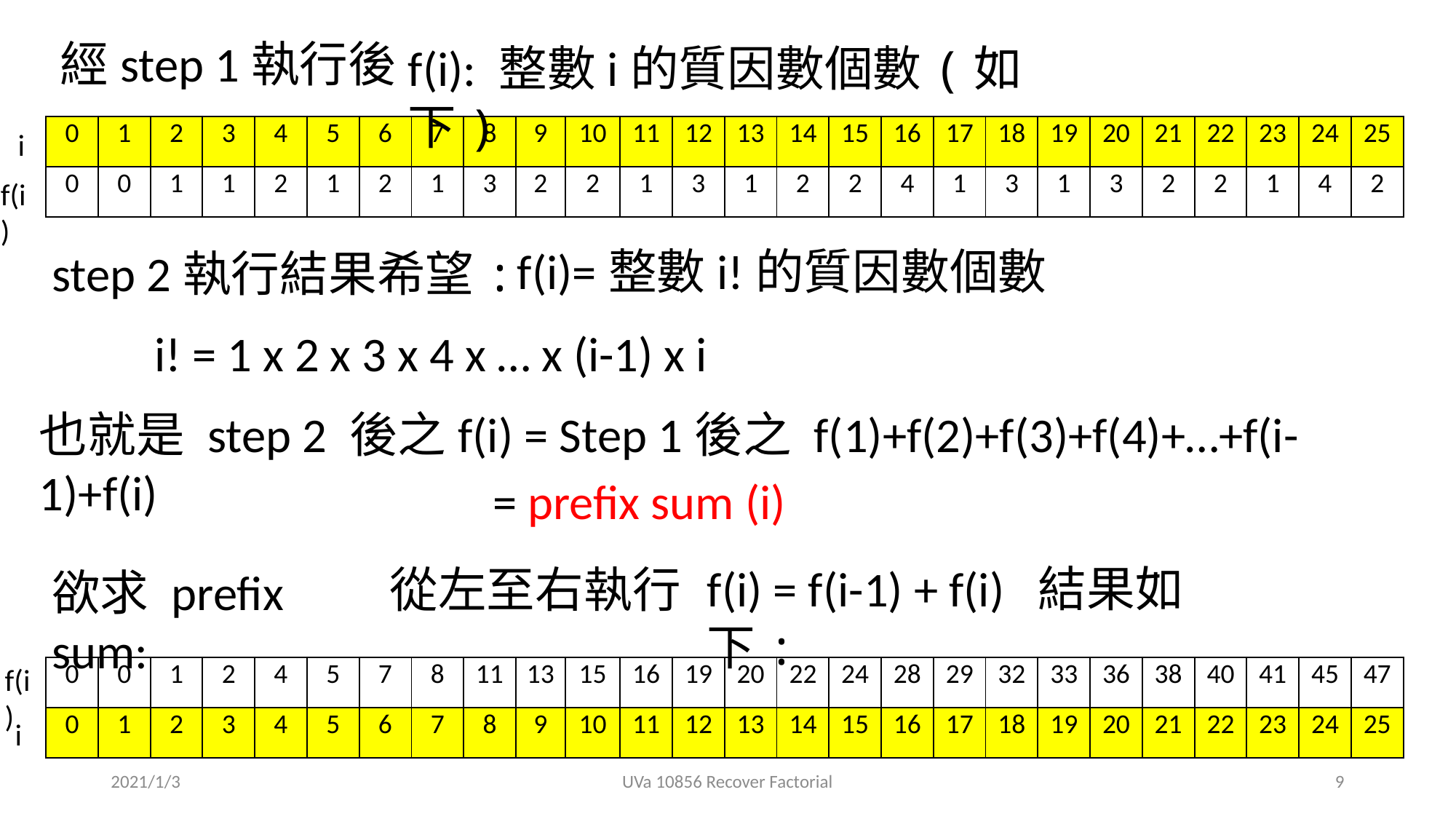

經step 1執行後
f(i): 整數i的質因數個數(如下)
| 0 | 1 | 2 | 3 | 4 | 5 | 6 | 7 | 8 | 9 | 10 | 11 | 12 | 13 | 14 | 15 | 16 | 17 | 18 | 19 | 20 | 21 | 22 | 23 | 24 | 25 |
| --- | --- | --- | --- | --- | --- | --- | --- | --- | --- | --- | --- | --- | --- | --- | --- | --- | --- | --- | --- | --- | --- | --- | --- | --- | --- |
| 0 | 0 | 1 | 1 | 2 | 1 | 2 | 1 | 3 | 2 | 2 | 1 | 3 | 1 | 2 | 2 | 4 | 1 | 3 | 1 | 3 | 2 | 2 | 1 | 4 | 2 |
i
f(i)
f(i)=整數i!的質因數個數
step 2執行結果希望:
i! = 1 x 2 x 3 x 4 x … x (i-1) x i
也就是 step 2 後之f(i) = Step 1後之 f(1)+f(2)+f(3)+f(4)+…+f(i-1)+f(i)
= prefix sum (i)
f(i) = f(i-1) + f(i)  結果如下:
從左至右執行
欲求 prefix sum:
f(i)
i
| 0 | 0 | 1 | 2 | 4 | 5 | 7 | 8 | 11 | 13 | 15 | 16 | 19 | 20 | 22 | 24 | 28 | 29 | 32 | 33 | 36 | 38 | 40 | 41 | 45 | 47 |
| --- | --- | --- | --- | --- | --- | --- | --- | --- | --- | --- | --- | --- | --- | --- | --- | --- | --- | --- | --- | --- | --- | --- | --- | --- | --- |
| 0 | 1 | 2 | 3 | 4 | 5 | 6 | 7 | 8 | 9 | 10 | 11 | 12 | 13 | 14 | 15 | 16 | 17 | 18 | 19 | 20 | 21 | 22 | 23 | 24 | 25 |
2021/1/3
UVa 10856 Recover Factorial
9